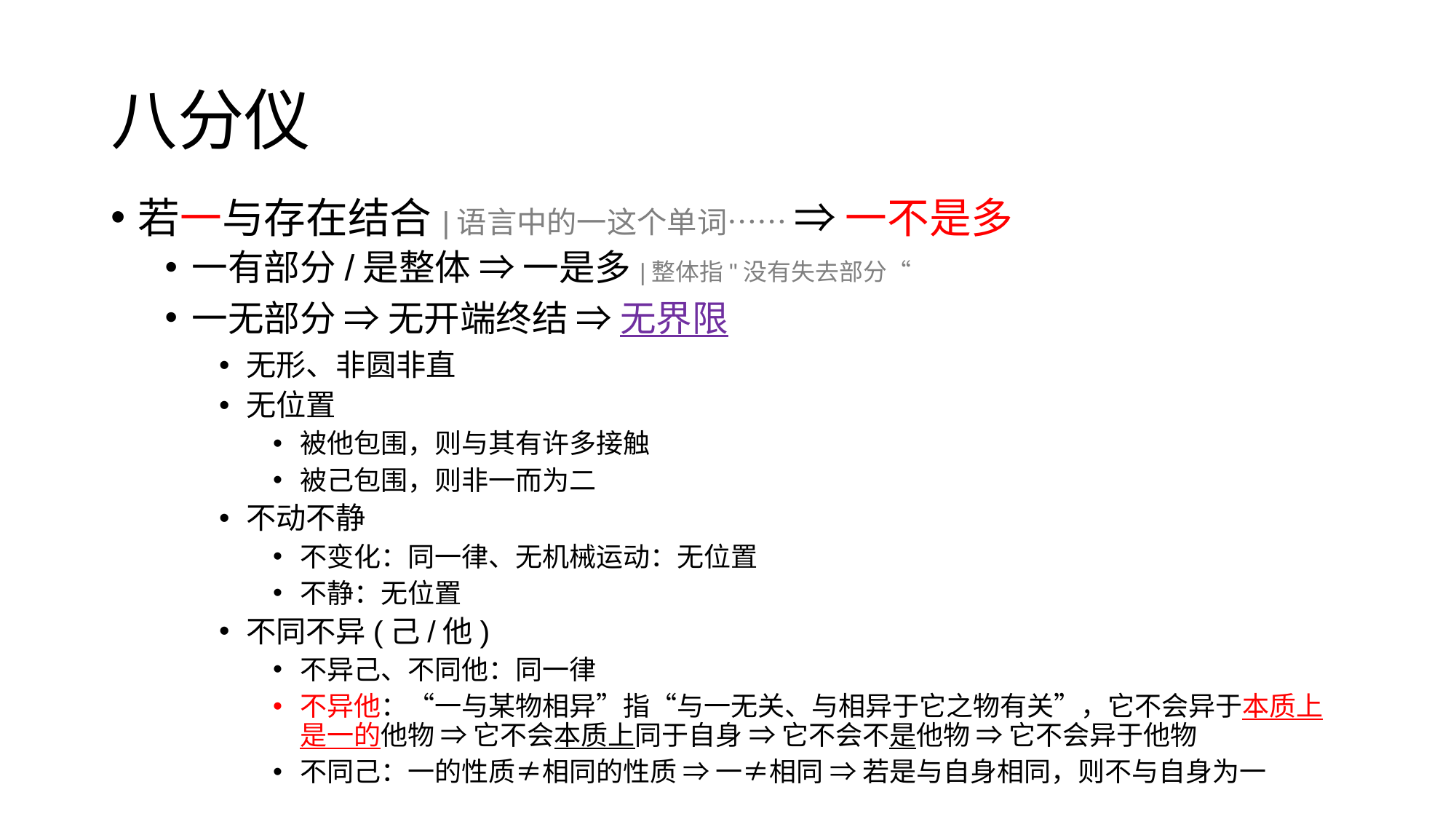

# 八分仪
若一与存在结合|语言中的一这个单词…… ⇒ 一不是多
一有部分/是整体 ⇒ 一是多|整体指"没有失去部分“
一无部分 ⇒ 无开端终结 ⇒ 无界限
无形、非圆非直
无位置
被他包围，则与其有许多接触
被己包围，则非一而为二
不动不静
不变化：同一律、无机械运动：无位置
不静：无位置
不同不异(己/他)
不异己、不同他：同一律
不异他：“一与某物相异”指“与一无关、与相异于它之物有关”，它不会异于本质上是一的他物 ⇒ 它不会本质上同于自身 ⇒ 它不会不是他物 ⇒ 它不会异于他物
不同己：一的性质≠相同的性质 ⇒ 一≠相同 ⇒ 若是与自身相同，则不与自身为一